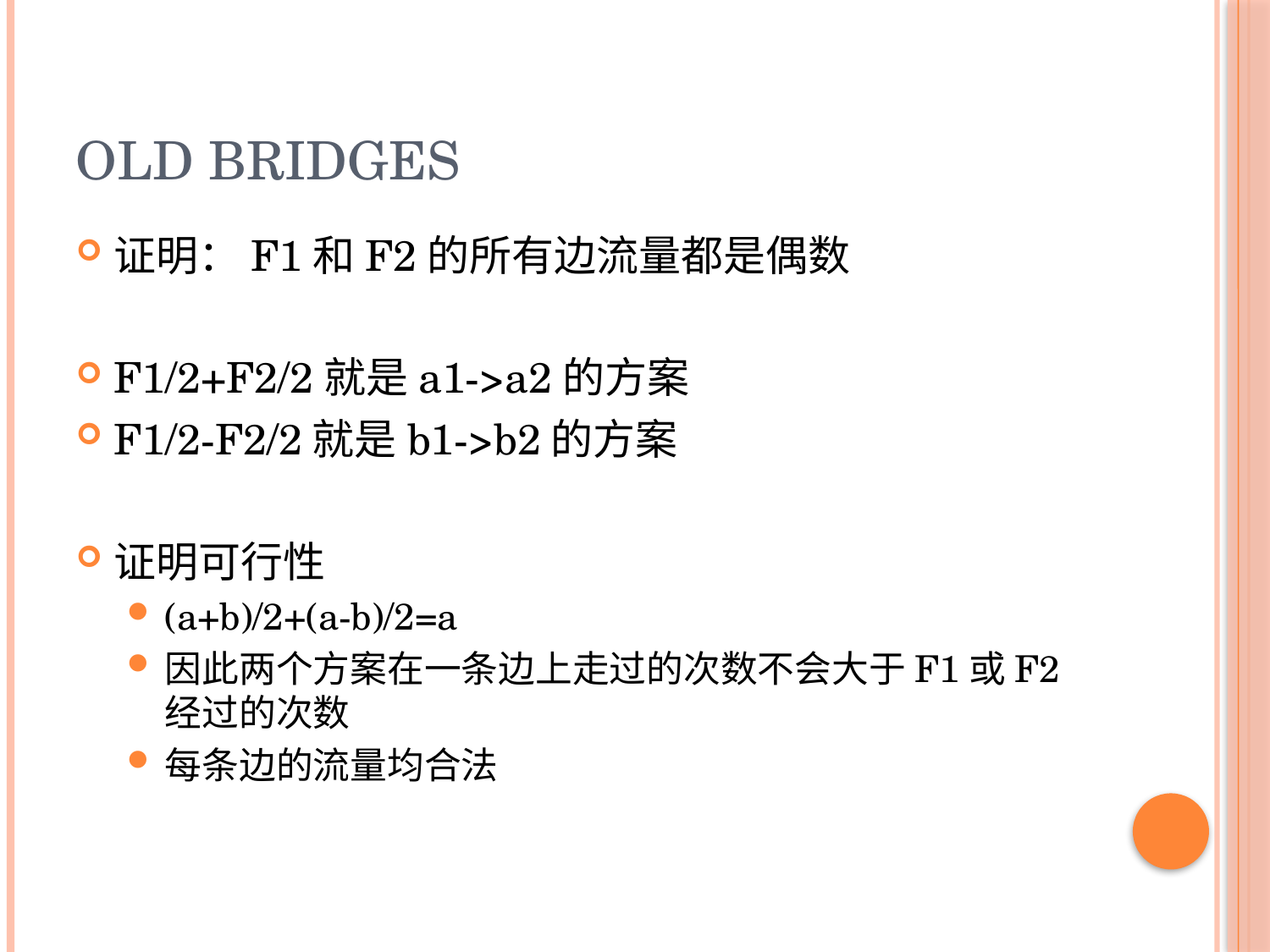

# Old bridges
证明：F1和F2的所有边流量都是偶数

F1/2+F2/2就是a1->a2的方案
F1/2-F2/2就是b1->b2的方案

证明可行性
(a+b)/2+(a-b)/2=a
因此两个方案在一条边上走过的次数不会大于F1或F2经过的次数
每条边的流量均合法